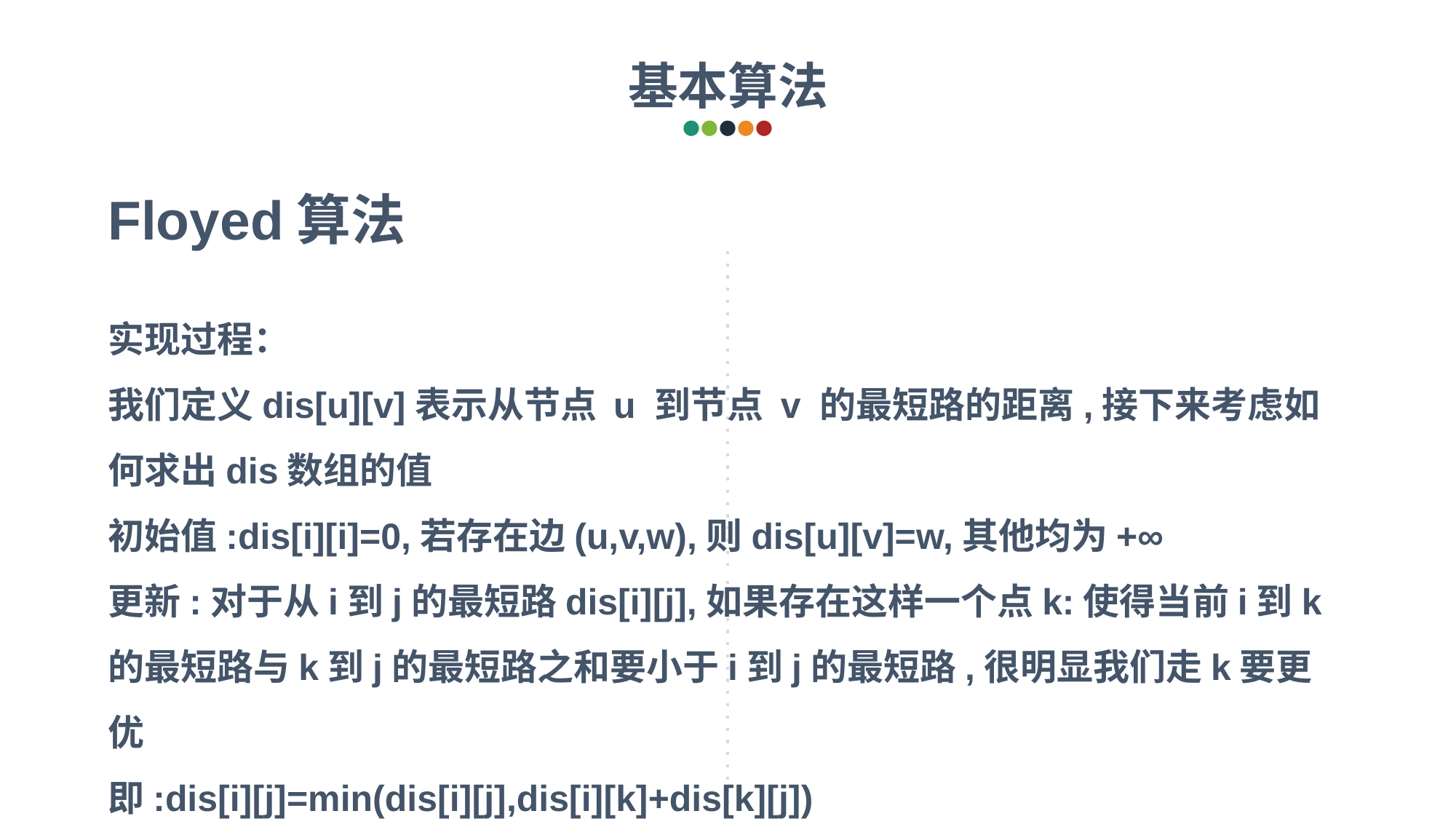

基本算法

Floyed算法

实现过程：
我们定义dis[u][v]表示从节点 u 到节点 v 的最短路的距离,接下来考虑如何求出dis数组的值
初始值:dis[i][i]=0,若存在边(u,v,w),则dis[u][v]=w,其他均为+∞
更新:对于从i到j的最短路dis[i][j],如果存在这样一个点k:使得当前i到k的最短路与k到j的最短路之和要小于i到j的最短路,很明显我们走k要更优
即:dis[i][j]=min(dis[i][j],dis[i][k]+dis[k][j])